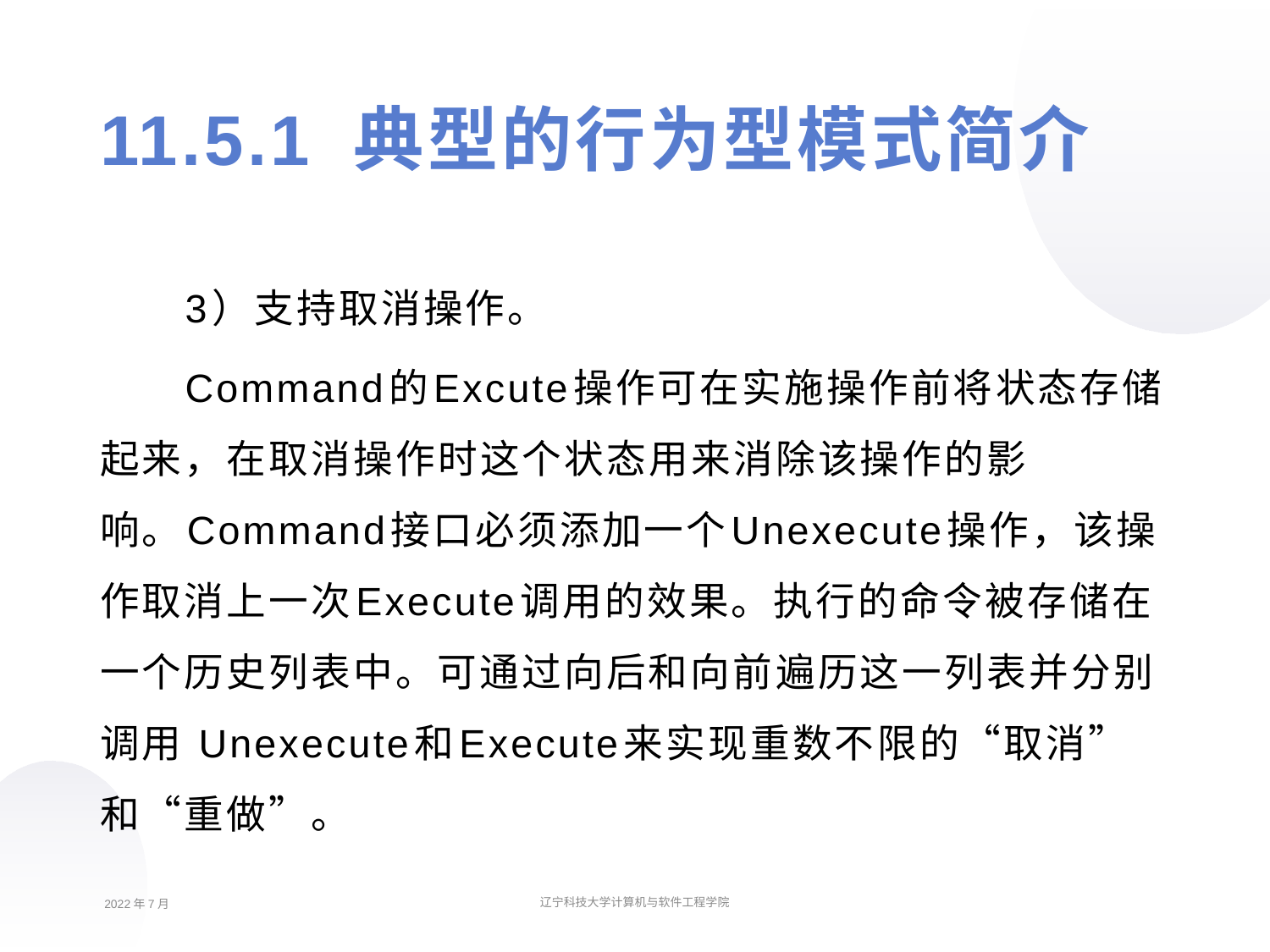

11.5.1 典型的行为型模式简介
3）支持取消操作。
Command的Excute操作可在实施操作前将状态存储起来，在取消操作时这个状态用来消除该操作的影响。Command接口必须添加一个Unexecute操作，该操作取消上一次Execute调用的效果。执行的命令被存储在一个历史列表中。可通过向后和向前遍历这一列表并分别调用 Unexecute和Execute来实现重数不限的“取消”和“重做”。

2022年7月
辽宁科技大学计算机与软件工程学院
119